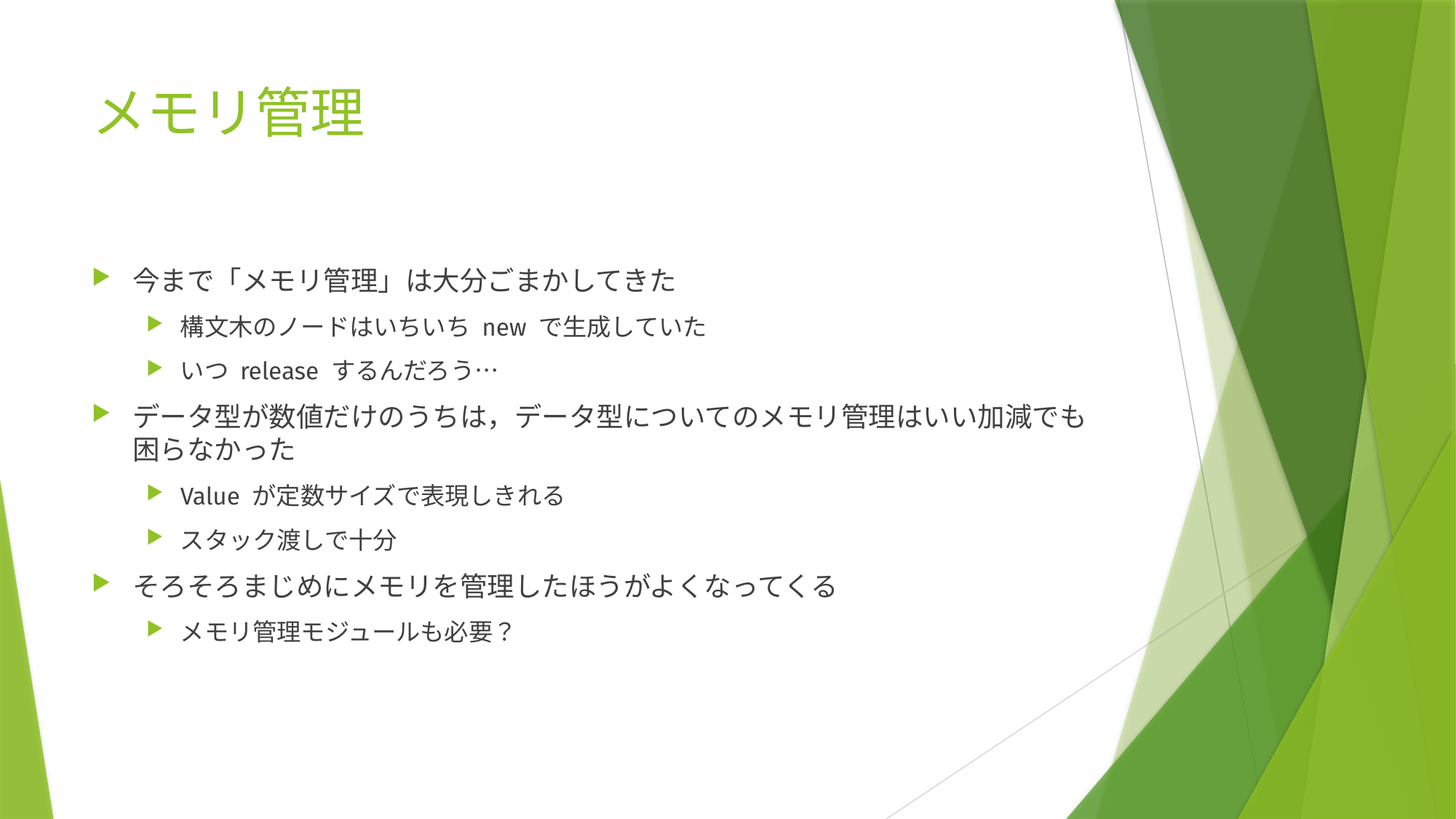

# メモリ管理
今まで「メモリ管理」は大分ごまかしてきた
構文木のノードはいちいち new で生成していた
いつ release するんだろう…
データ型が数値だけのうちは，データ型についてのメモリ管理はいい加減でも困らなかった
Value が定数サイズで表現しきれる
スタック渡しで十分
そろそろまじめにメモリを管理したほうがよくなってくる
メモリ管理モジュールも必要？